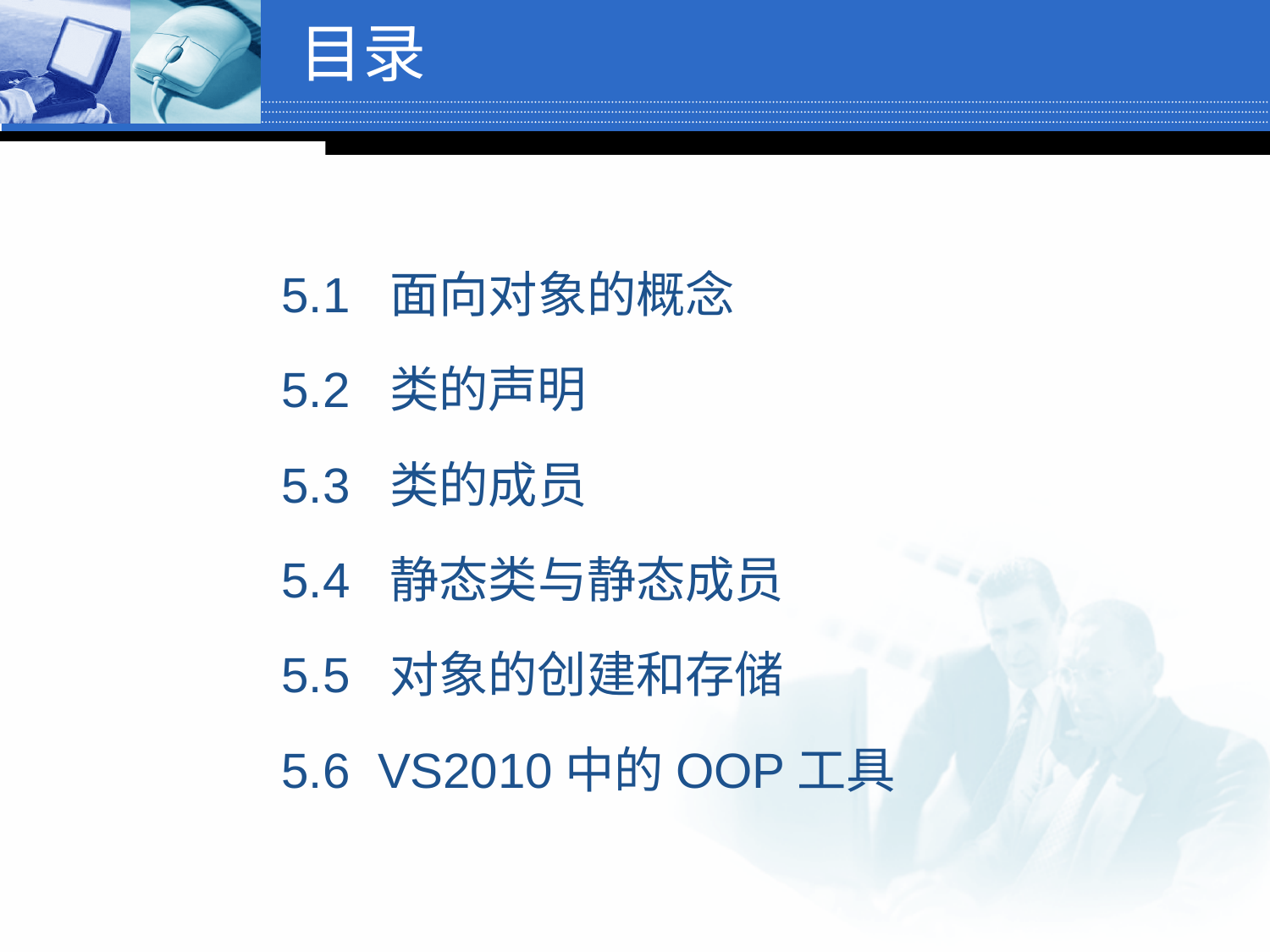

目录
5.1  面向对象的概念
5.2  类的声明
5.3  类的成员
5.4  静态类与静态成员
5.5  对象的创建和存储
5.6  VS2010中的OOP工具